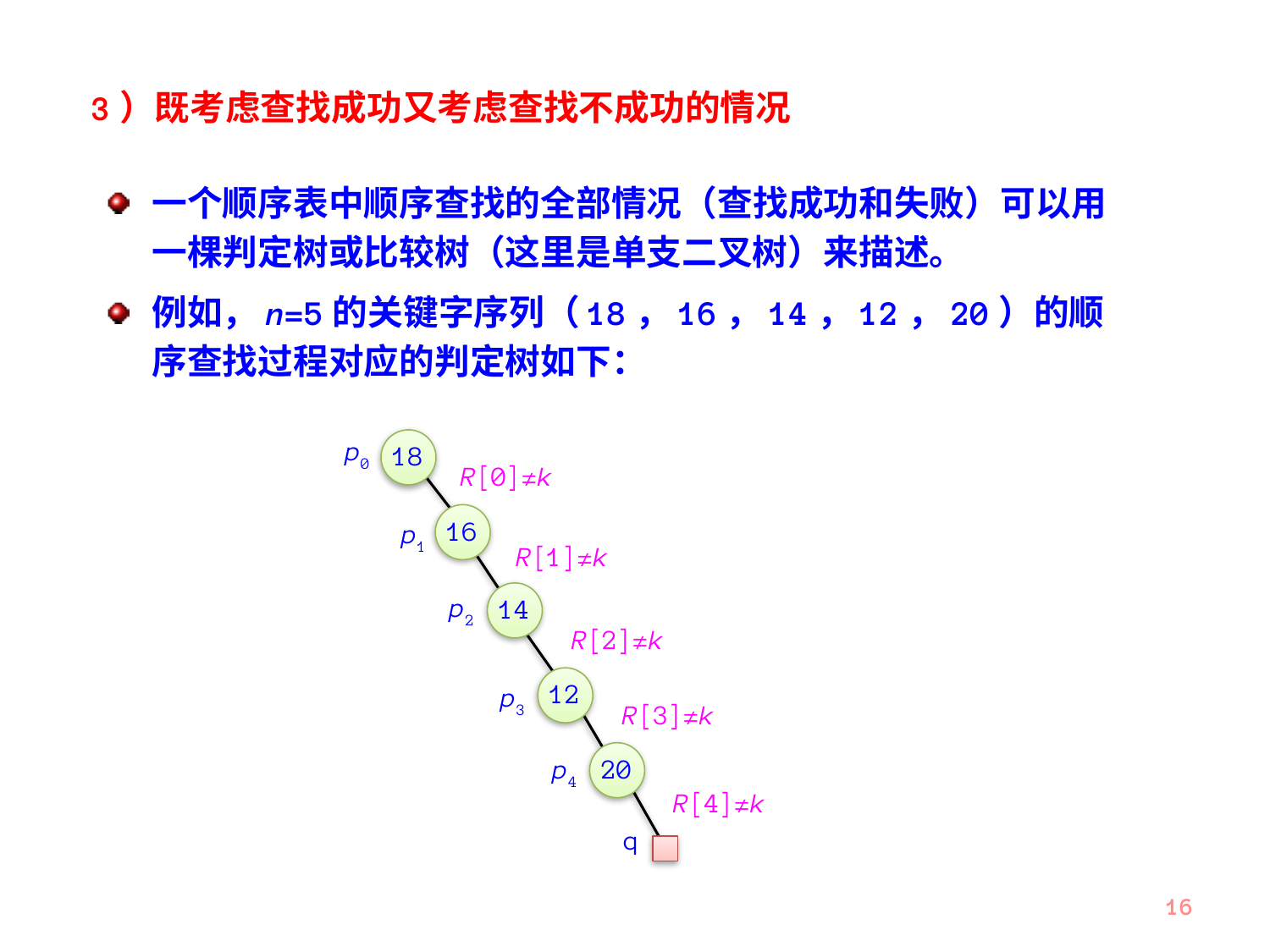

3）既考虑查找成功又考虑查找不成功的情况
一个顺序表中顺序查找的全部情况（查找成功和失败）可以用一棵判定树或比较树（这里是单支二叉树）来描述。
例如，n=5的关键字序列（18，16，14，12，20）的顺序查找过程对应的判定树如下：
18
p0
R[0]≠k

16
p1
R[1]≠k

14
p2
R[2]≠k

12
p3
R[3]≠k

20
p4

R[4]≠k
q

16